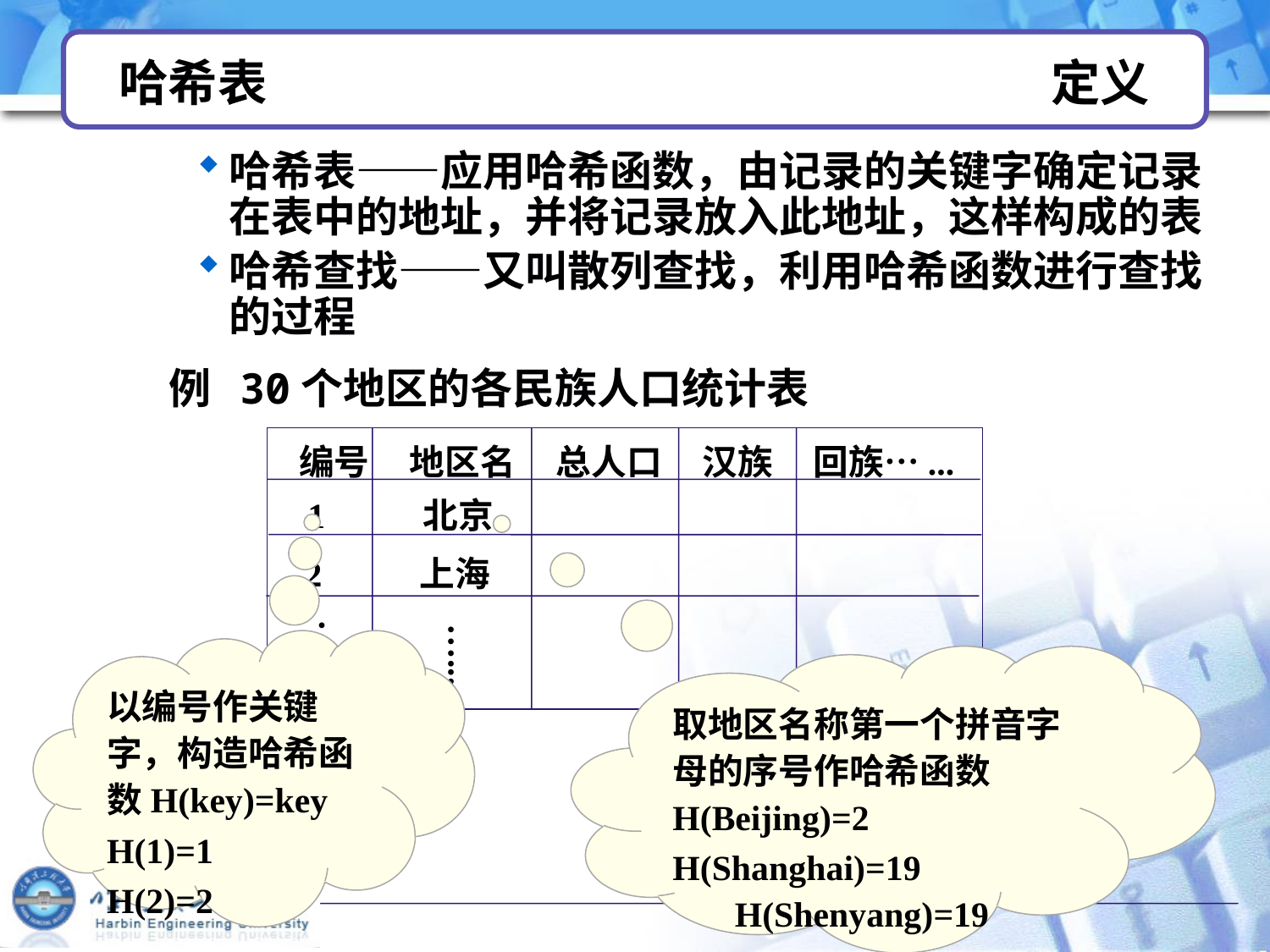

# 哈希表                                                                      定义
哈希表——应用哈希函数，由记录的关键字确定记录在表中的地址，并将记录放入此地址，这样构成的表
哈希查找——又叫散列查找，利用哈希函数进行查找的过程
例  30个地区的各民族人口统计表

编号     地区名     总人口     汉族     回族…...

1          北京

2          上海

…...
…...
以编号作关键字，构造哈希函数H(key)=key
H(1)=1
H(2)=2
取地区名称第一个拼音字母的序号作哈希函数H(Beijing)=2
H(Shanghai)=19                        H(Shenyang)=19